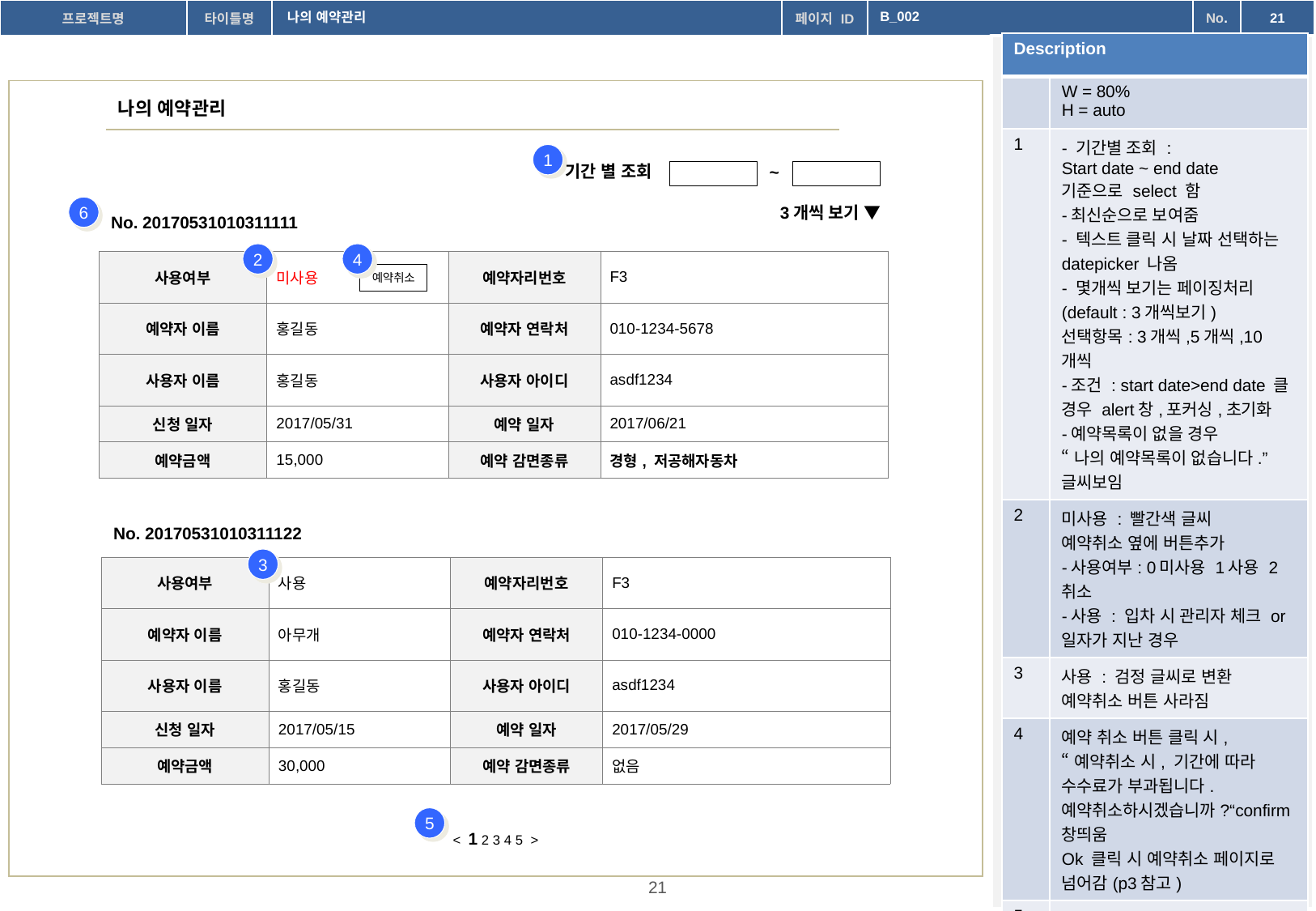

나의 예약관리

B_002
| Description |  |
| --- | --- |
|  | W = 80% H = auto |
| 1 | - 기간별 조회 : Start date ~ end date 기준으로 select 함 -최신순으로 보여줌 - 텍스트 클릭 시 날짜 선택하는 datepicker 나옴 - 몇개씩 보기는 페이징처리 (default : 3개씩보기) 선택항목: 3개씩,5개씩,10개씩 -조건 : start date>end date 클 경우 alert창,포커싱,초기화 -예약목록이 없을 경우 “나의 예약목록이 없습니다.” 글씨보임 |
| 2 | 미사용 : 빨간색 글씨 예약취소 옆에 버튼추가 -사용여부: 0미사용 1사용 2취소 -사용 : 입차 시 관리자 체크 or 일자가 지난 경우 |
| 3 | 사용 : 검정 글씨로 변환 예약취소 버튼 사라짐 |
| 4 | 예약 취소 버튼 클릭 시, “예약취소 시, 기간에 따라 수수료가 부과됩니다. 예약취소하시겠습니까?“confirm 창띄움 Ok 클릭 시 예약취소 페이지로 넘어감(p3참고) |
| 5 | - 페이징 처리 기준 5개 묶음 - >: 5개 단위씩 다음 - <: 5개 단위씩 이전 - 해당 페이지는 굵게 표시 |
| 6 | 예약에 관한 정보 보여줌 단순 view (값 입력 수정불가) 예약번호 -> 밀리세컨드초 13자리 |

나의 예약관리
1
기간 별 조회
~

3개씩 보기 ▼
6
No. 20170531010311111
2
4
| 사용여부 | 미사용 | 예약자리번호 | F3 |
| --- | --- | --- | --- |
| 예약자 이름 | 홍길동 | 예약자 연락처 | 010-1234-5678 |
| 사용자 이름 | 홍길동 | 사용자 아이디 | asdf1234 |
| 신청 일자 | 2017/05/31 | 예약 일자 | 2017/06/21 |
| 예약금액 | 15,000 | 예약 감면종류 | 경형, 저공해자동차 |
예약취소
No. 20170531010311122
3
| 사용여부 | 사용 | 예약자리번호 | F3 |
| --- | --- | --- | --- |
| 예약자 이름 | 아무개 | 예약자 연락처 | 010-1234-0000 |
| 사용자 이름 | 홍길동 | 사용자 아이디 | asdf1234 |
| 신청 일자 | 2017/05/15 | 예약 일자 | 2017/05/29 |
| 예약금액 | 30,000 | 예약 감면종류 | 없음 |
5
<  1 2 3 4 5  >